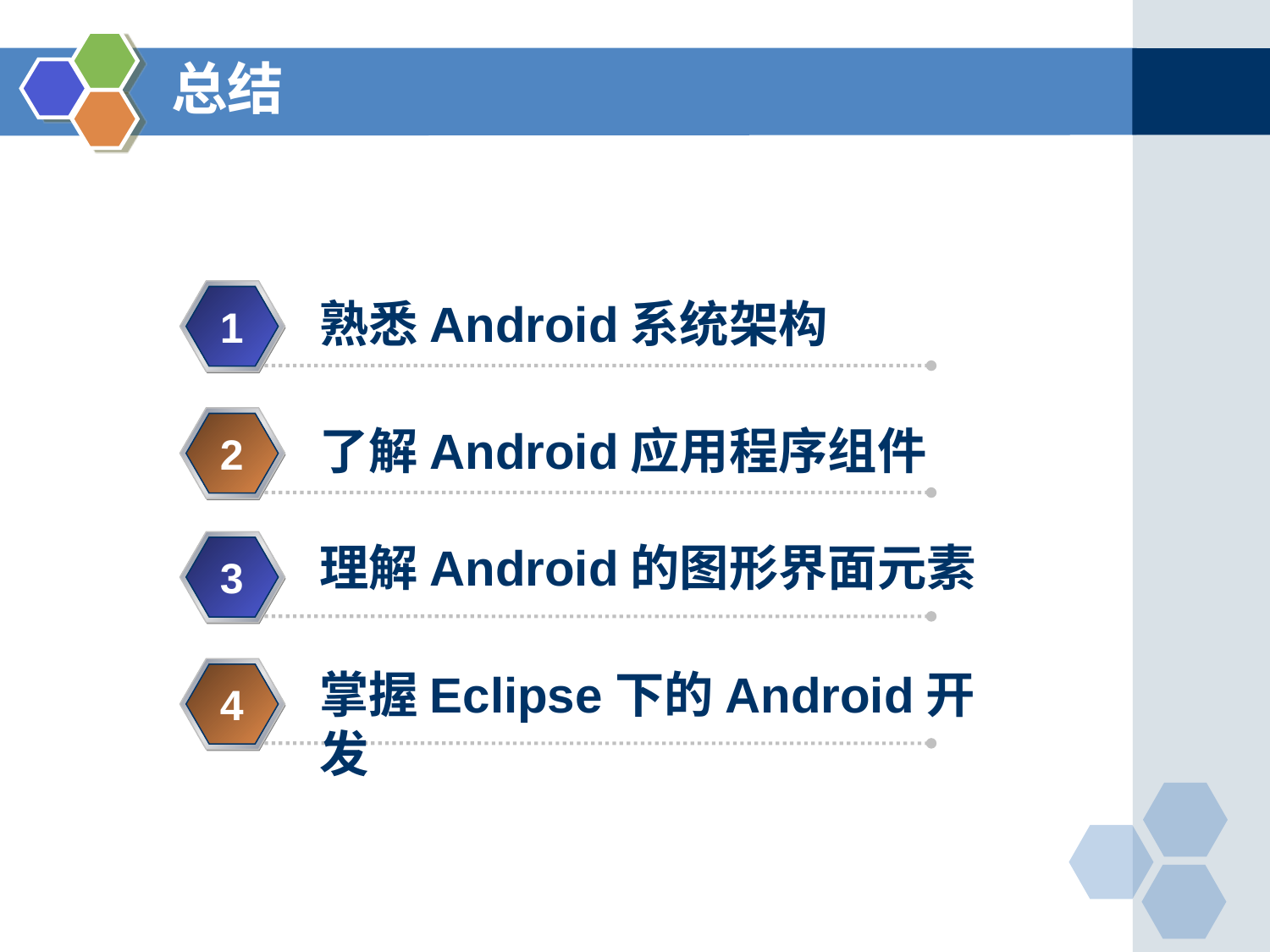

# 总结

熟悉Android系统架构
1

了解Android应用程序组件
2

理解Android的图形界面元素

3

掌握Eclipse下的Android开发

4